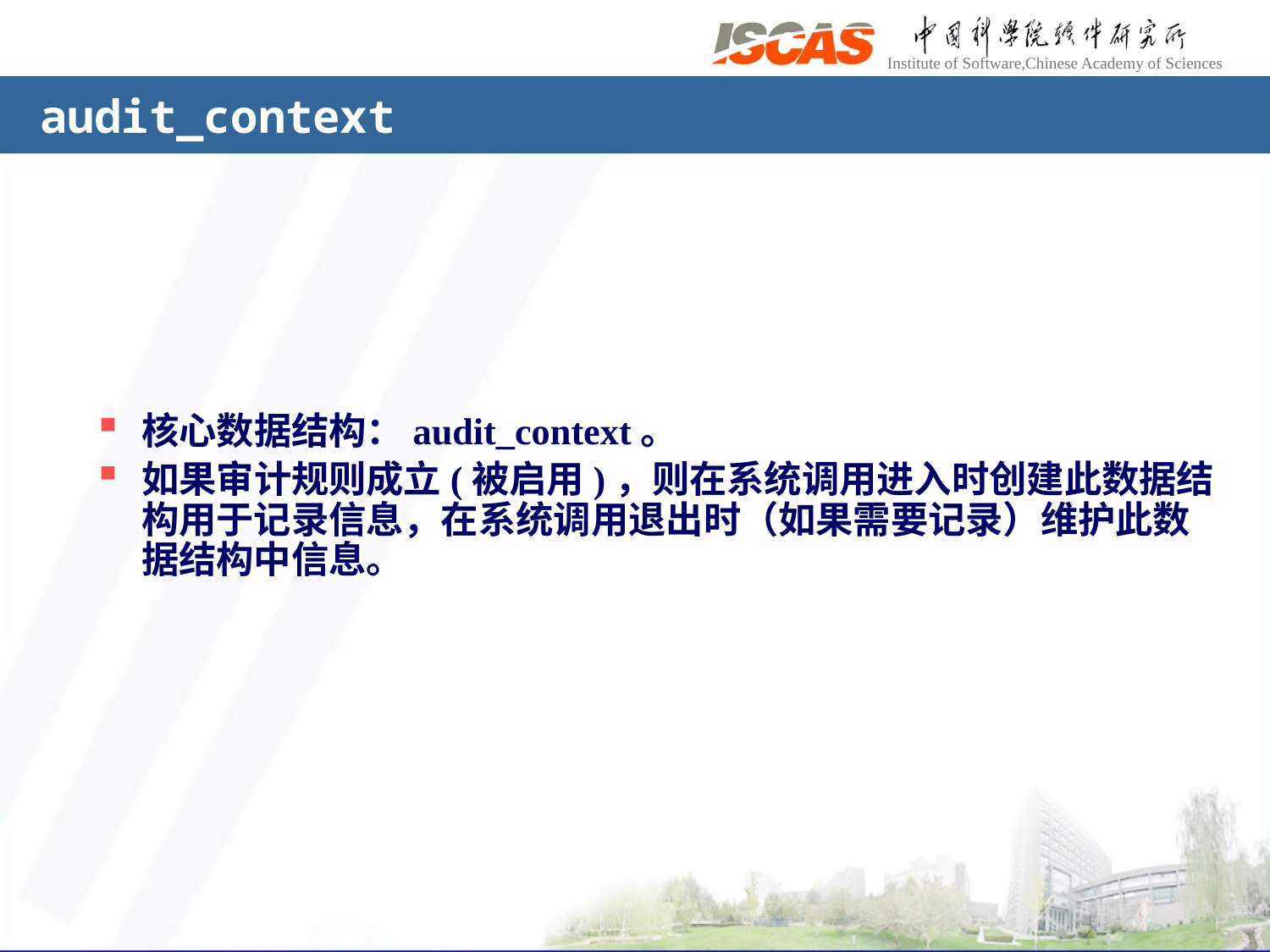

# audit_context
核心数据结构：audit_context。
如果审计规则成立(被启用)，则在系统调用进入时创建此数据结构用于记录信息，在系统调用退出时（如果需要记录）维护此数据结构中信息。